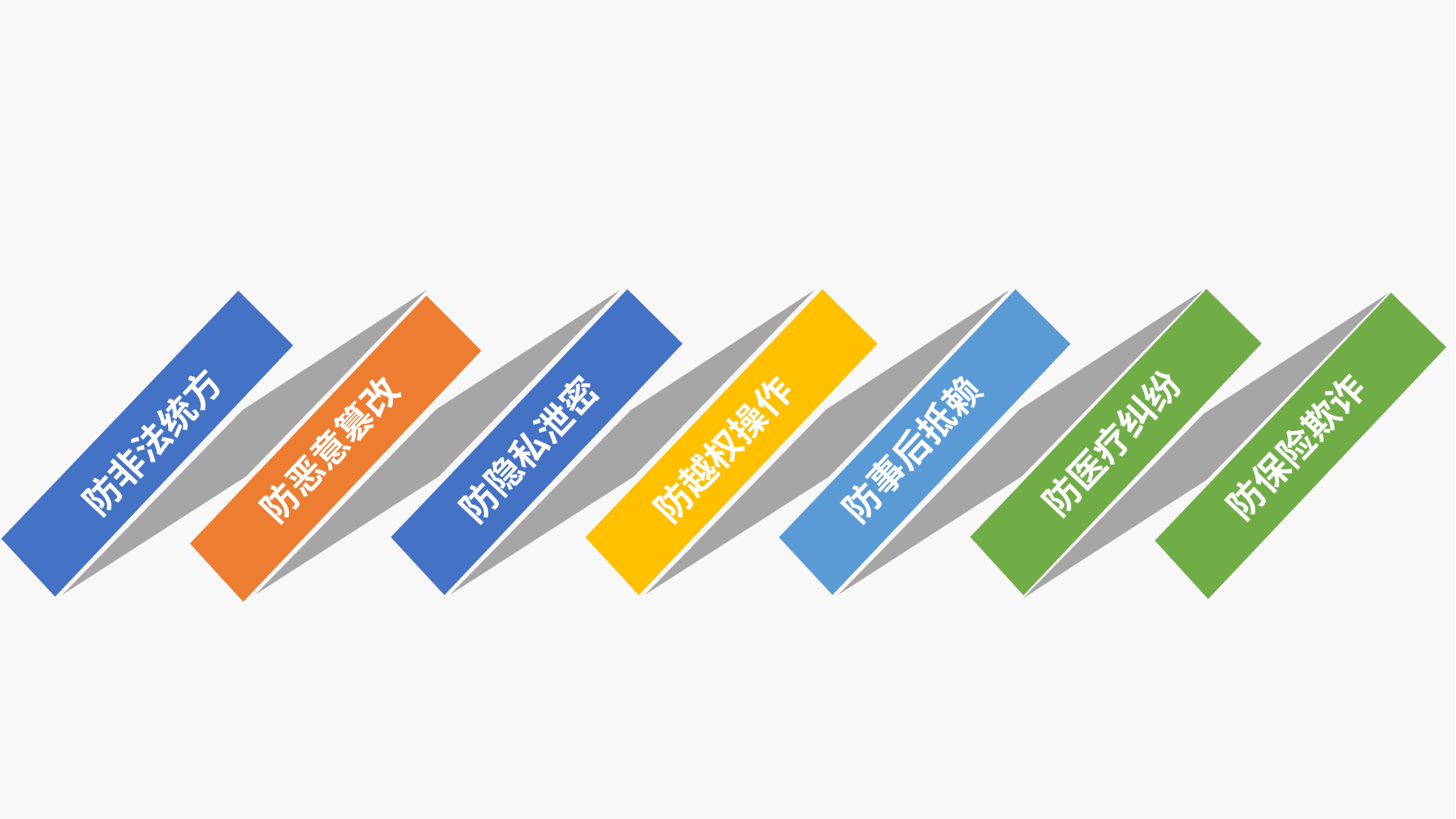

防医疗纠纷

防隐私泄密

防越权操作

防事后抵赖

防非法统方

防保险欺诈

防恶意篡改